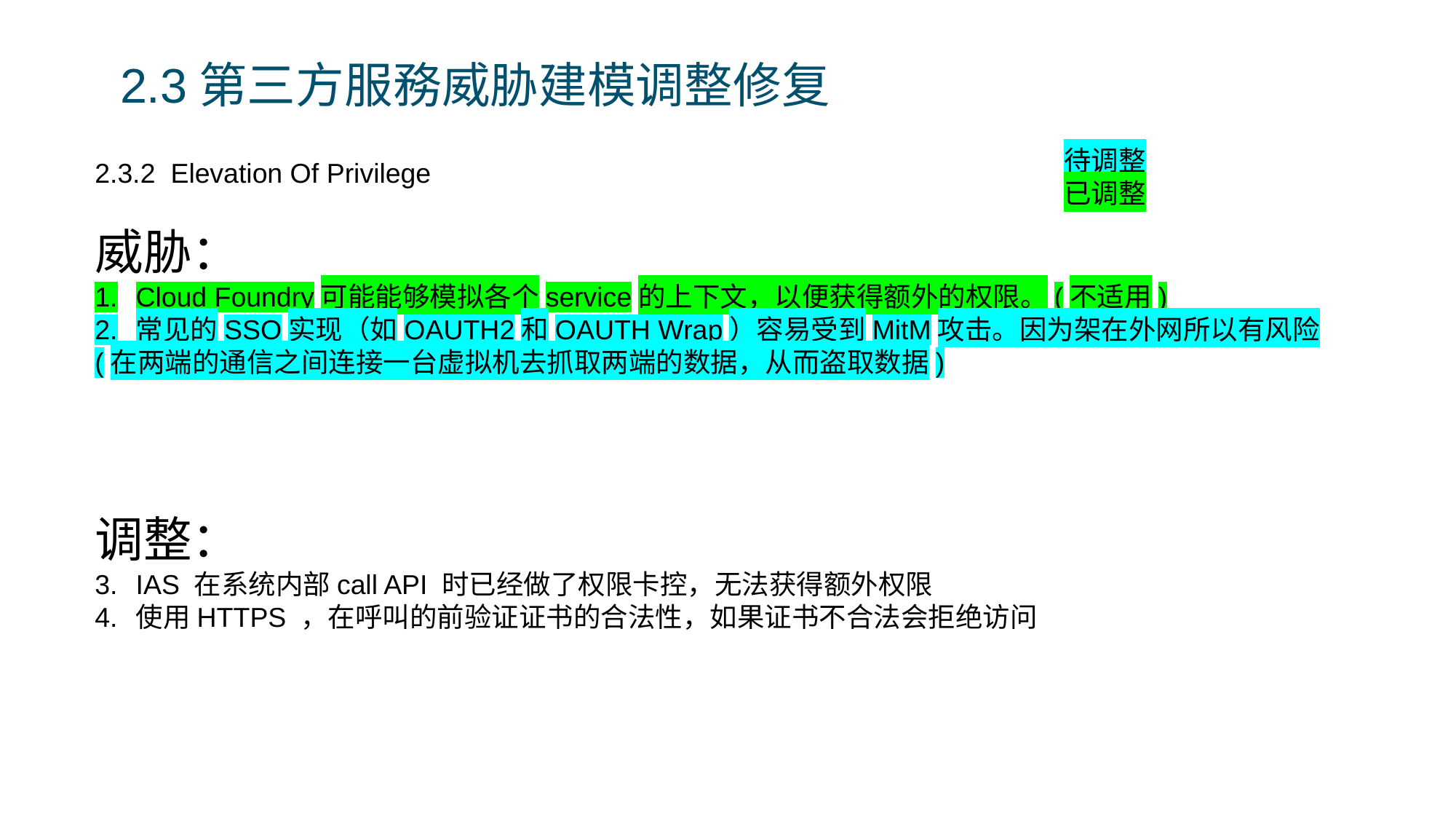

# 2.3第三方服務威胁建模调整修复
待调整
已调整
2.3.2  Elevation Of Privilege

威胁：
Cloud Foundry可能能够模拟各个service的上下文，以便获得额外的权限。(不适用)
常见的SSO实现（如OAUTH2和OAUTH Wrap）容易受到MitM攻击。因为架在外网所以有风险
(在两端的通信之间连接一台虚拟机去抓取两端的数据，从而盗取数据)

调整：
IAS 在系统内部call API 时已经做了权限卡控，无法获得额外权限
使用HTTPS ，在呼叫的前验证证书的合法性，如果证书不合法会拒绝访问

18